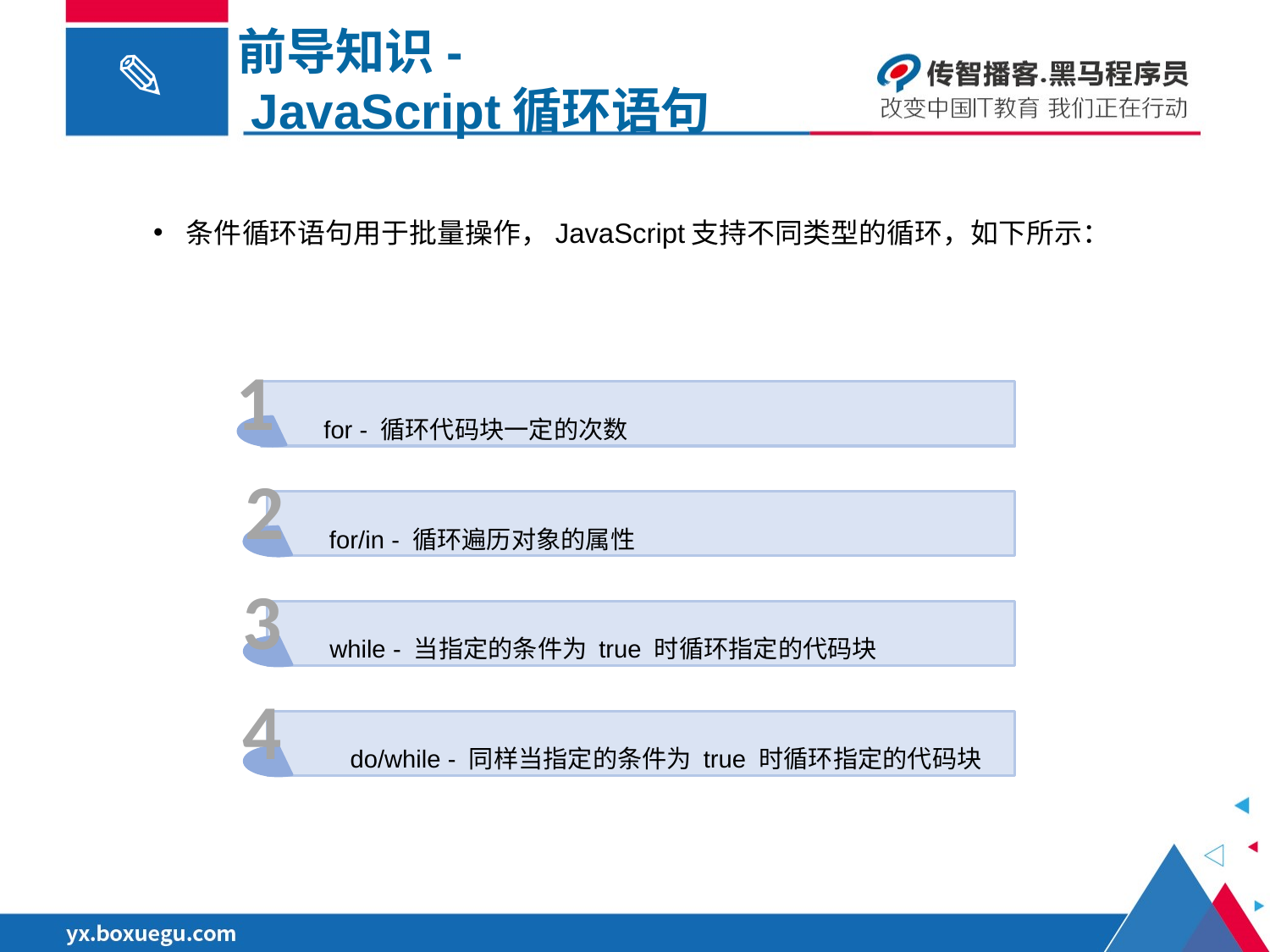

前导知识-
 JavaScript循环语句
条件循环语句用于批量操作，JavaScript支持不同类型的循环，如下所示：

1

for - 循环代码块一定的次数

2

for/in - 循环遍历对象的属性

3

while - 当指定的条件为 true 时循环指定的代码块

4

do/while - 同样当指定的条件为 true 时循环指定的代码块